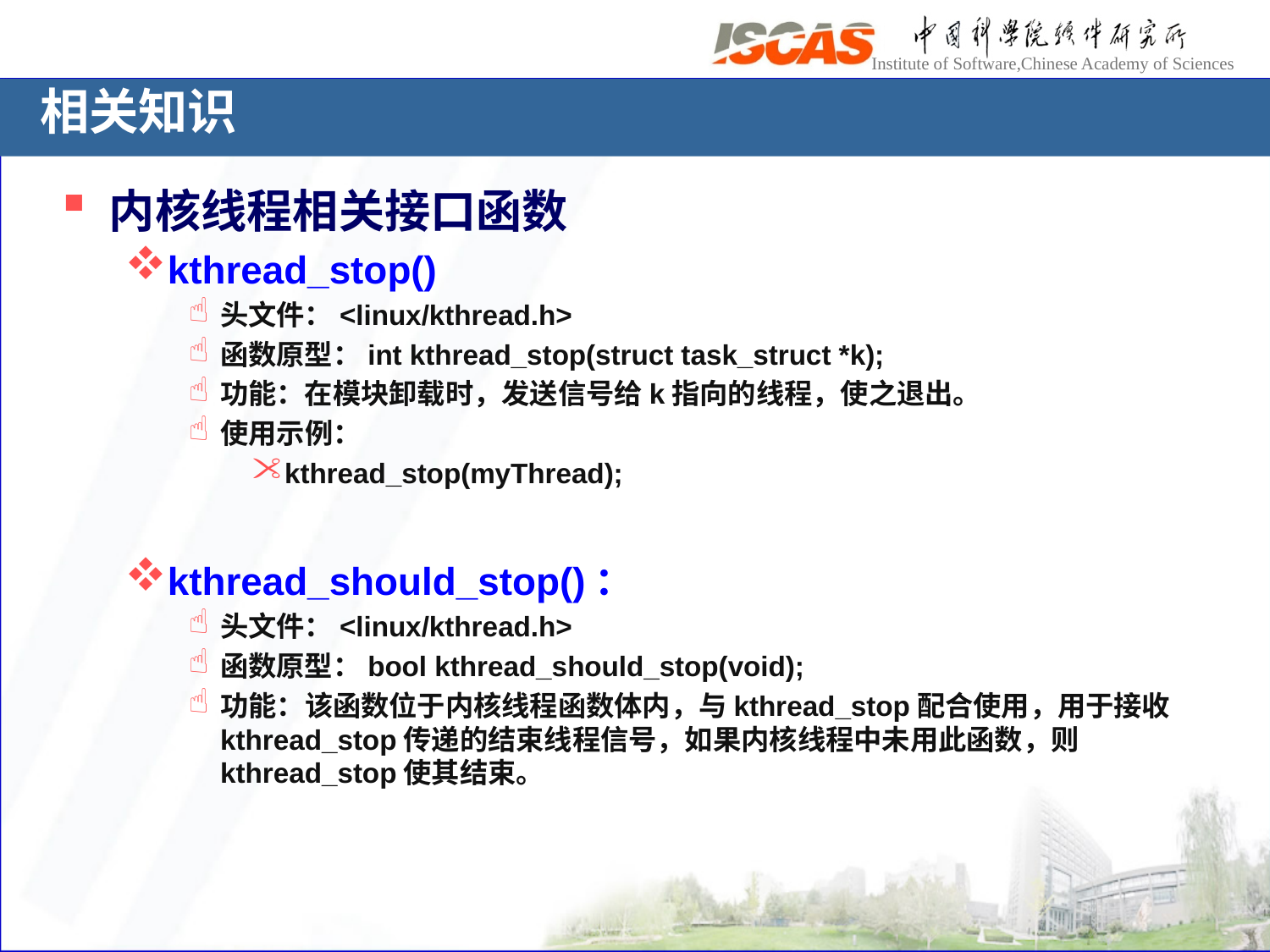

# 相关知识
内核线程相关接口函数
kthread_stop()
头文件：<linux/kthread.h>
函数原型：int kthread_stop(struct task_struct *k);
功能：在模块卸载时，发送信号给k指向的线程，使之退出。
使用示例：
kthread_stop(myThread);

kthread_should_stop()：
头文件：<linux/kthread.h>
函数原型：bool kthread_should_stop(void);
功能：该函数位于内核线程函数体内，与kthread_stop配合使用，用于接收kthread_stop传递的结束线程信号，如果内核线程中未用此函数，则kthread_stop使其结束。